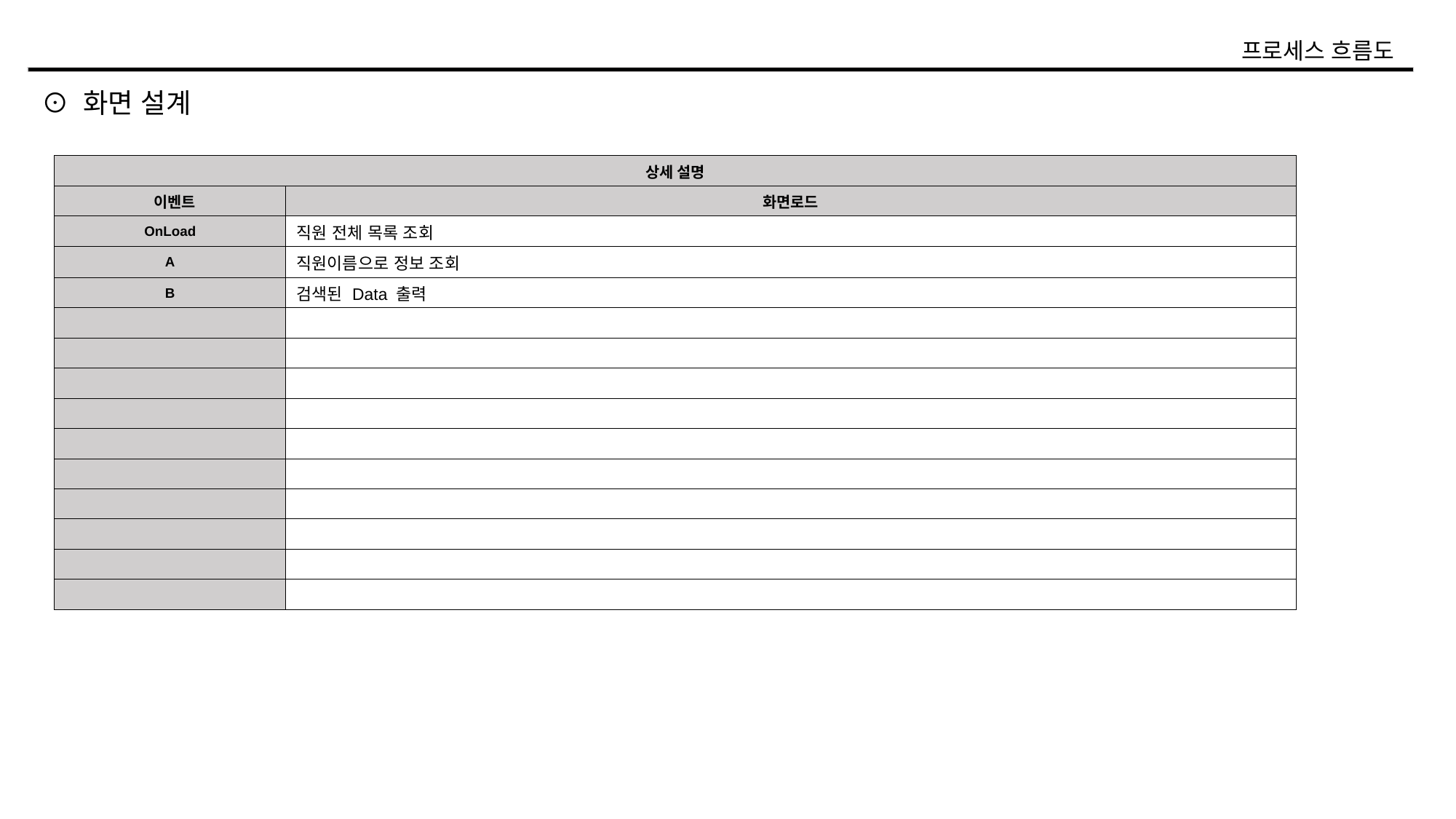

프로세스 흐름도

⊙ 화면 설계
| 상세 설명 |  |
| --- | --- |
| 이벤트 | 화면로드 |
| OnLoad | 직원 전체 목록 조회 |
| A | 직원이름으로 정보 조회 |
| B | 검색된 Data 출력 |
|  |  |
|  |  |
|  |  |
|  |  |
|  |  |
|  |  |
|  |  |
|  |  |
|  |  |
|  |  |